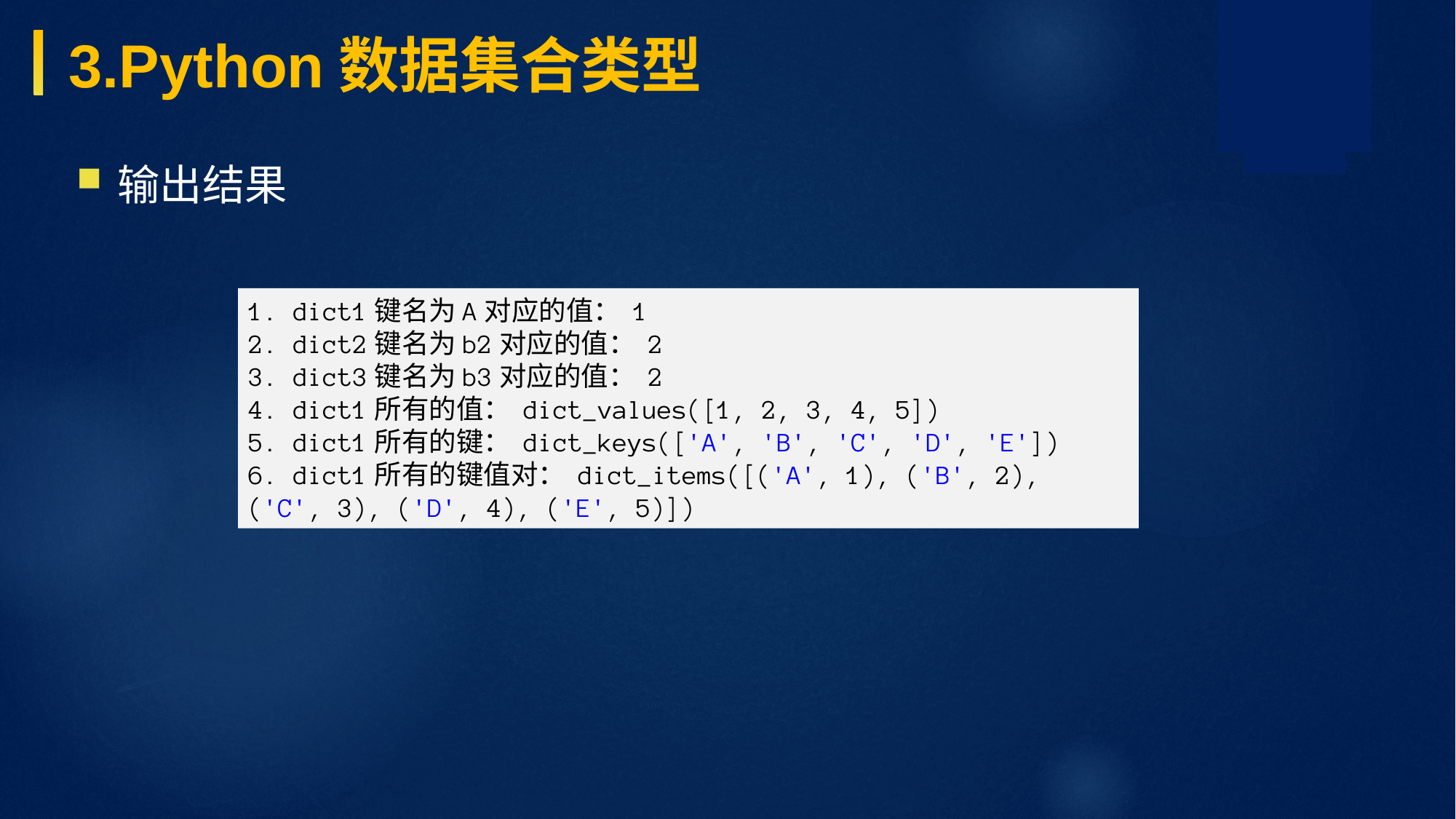

3.Python数据集合类型
输出结果

1. dict1键名为A对应的值： 1    2. dict2键名为b2对应的值： 2    3. dict3键名为b3对应的值： 2    4. dict1所有的值： dict_values([1, 2, 3, 4, 5])    5. dict1所有的键： dict_keys(['A', 'B', 'C', 'D', 'E'])    6. dict1所有的键值对： dict_items([('A', 1), ('B', 2), ('C', 3), ('D', 4), ('E', 5)])